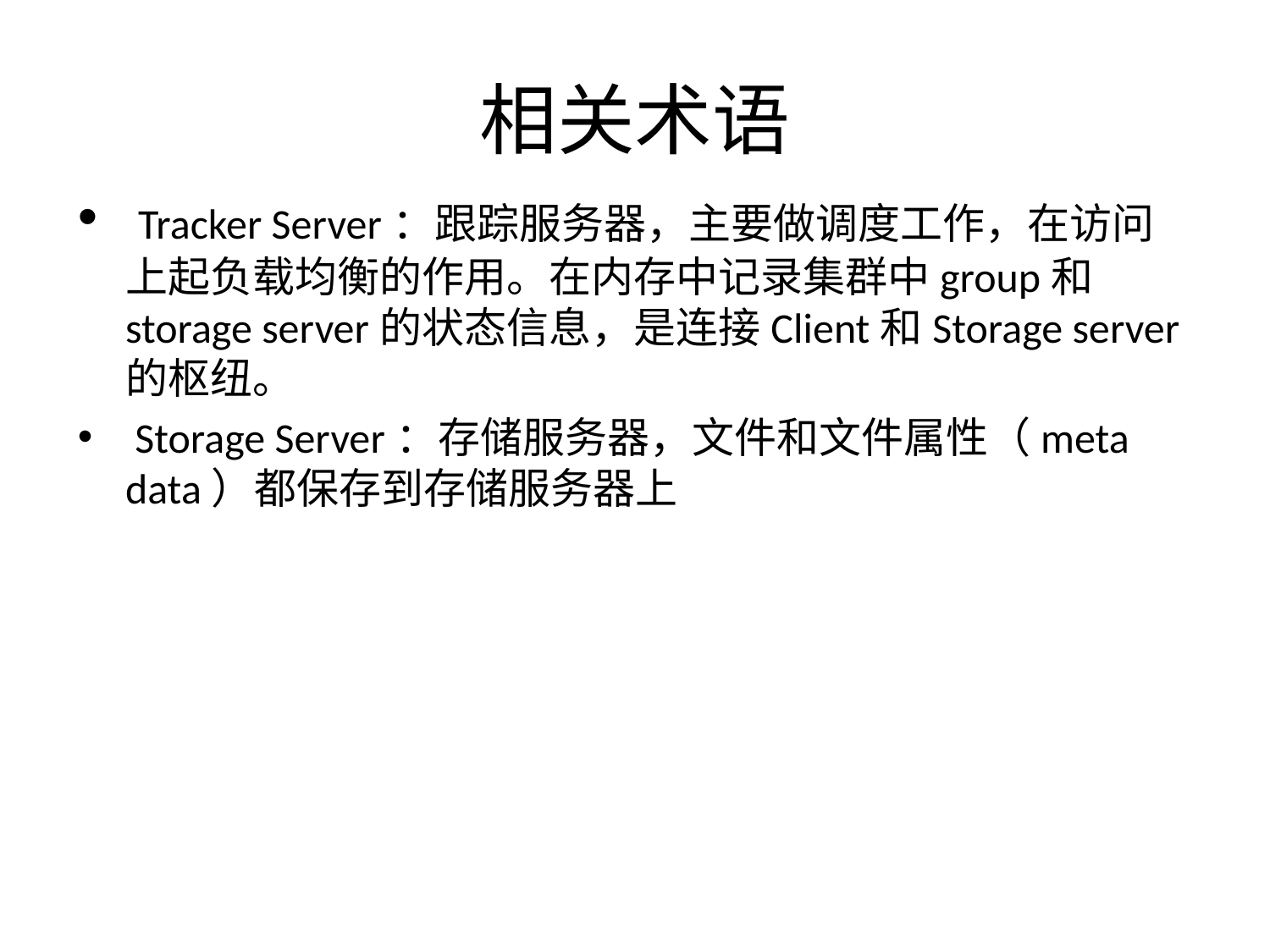

# 相关术语
 Tracker Server：跟踪服务器，主要做调度工作，在访问上起负载均衡的作用。在内存中记录集群中group和storage server的状态信息，是连接Client和Storage server的枢纽。
 Storage Server：存储服务器，文件和文件属性（meta data）都保存到存储服务器上